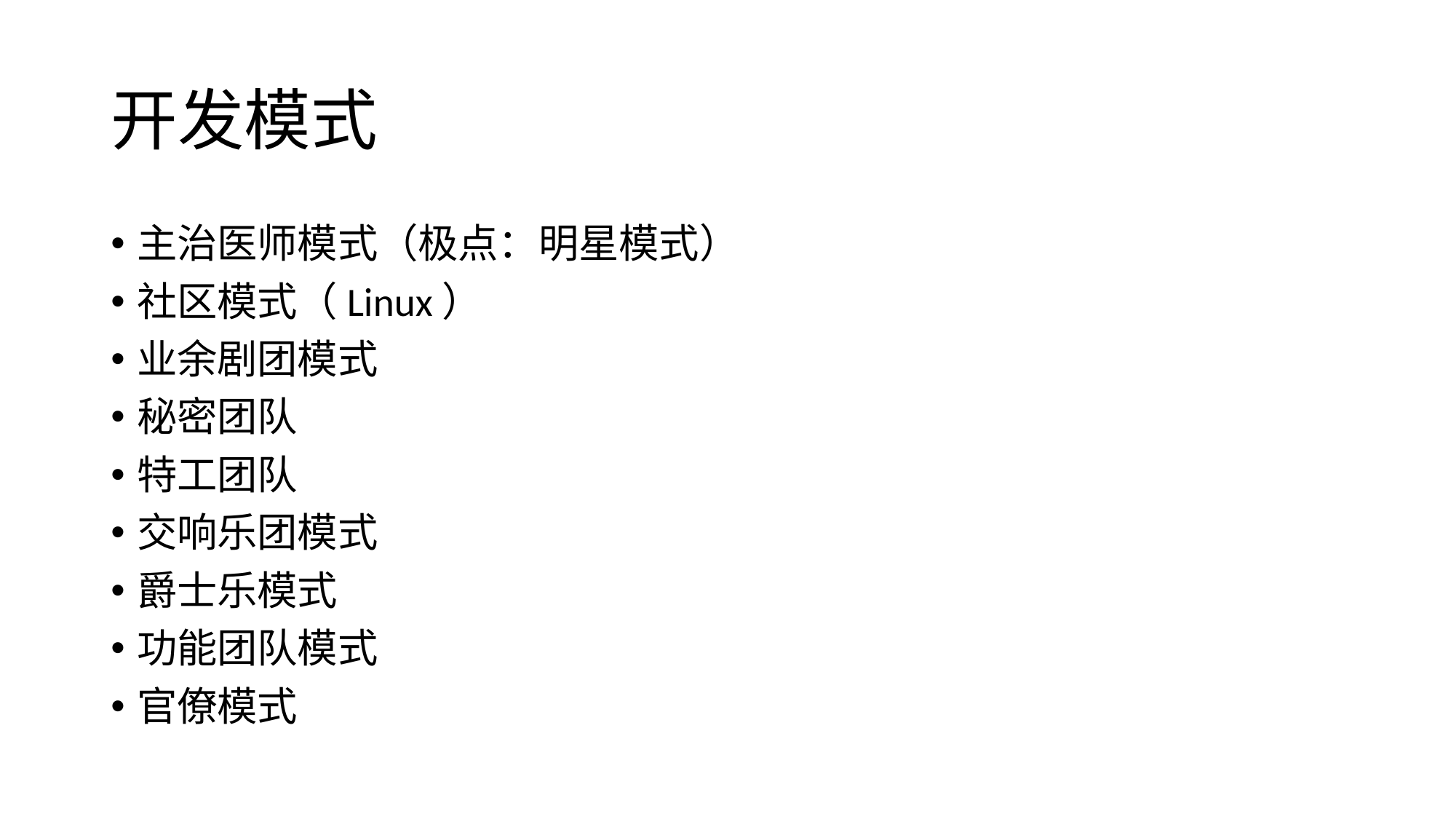

# 开发模式
主治医师模式（极点：明星模式）
社区模式（Linux）
业余剧团模式
秘密团队
特工团队
交响乐团模式
爵士乐模式
功能团队模式
官僚模式